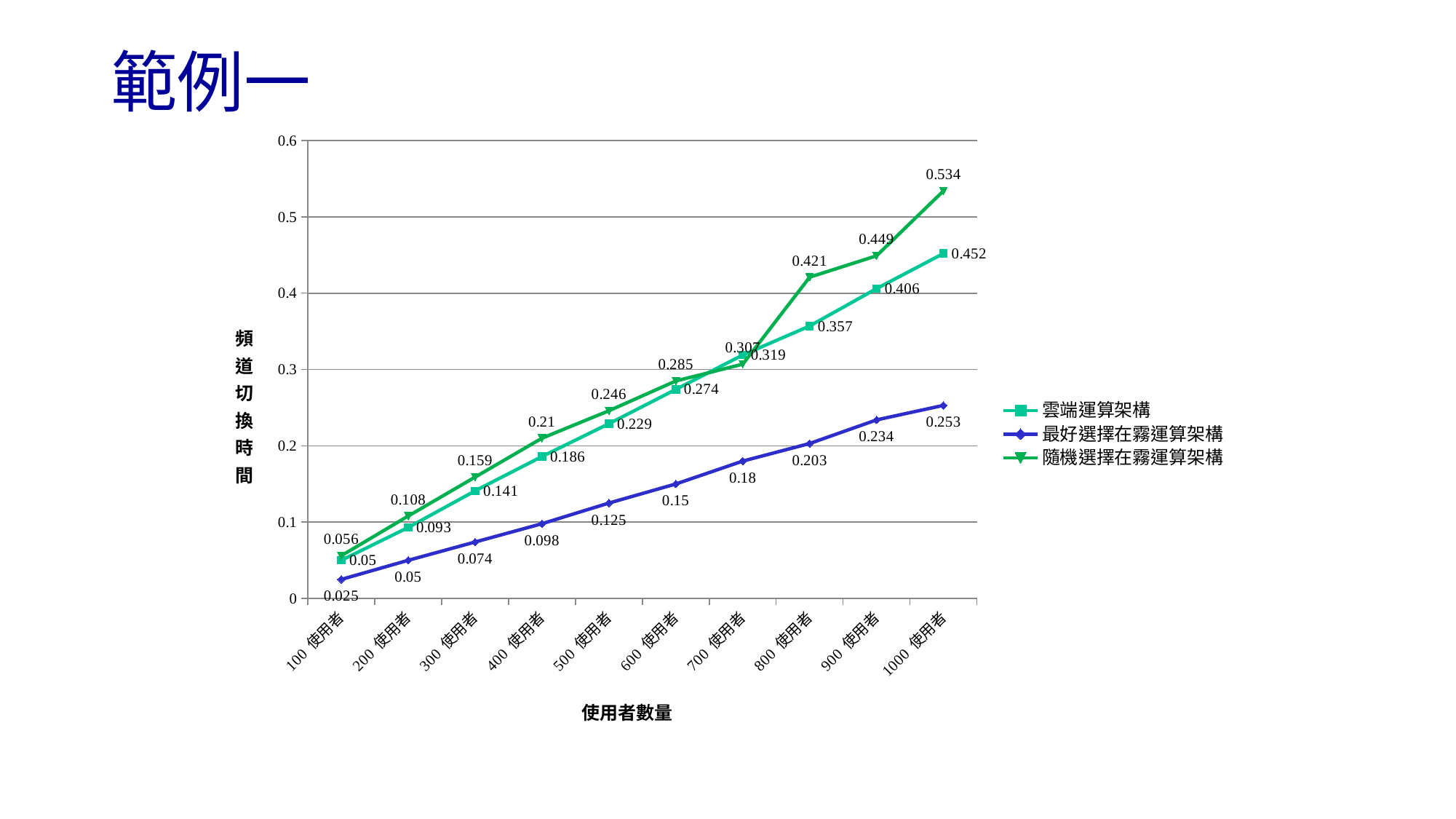

範例一

### Chart

| Category | 雲端運算架構 | 最好選擇在霧運算架構 | 隨機選擇在霧運算架構 |
|---|---|---|---|
| 100 使用者 | 0.05 | 0.025 | 0.056 |
| 200 使用者 | 0.093 | 0.05 | 0.108 |
| 300 使用者 | 0.141 | 0.074 | 0.159 |
| 400 使用者 | 0.186 | 0.098 | 0.21 |
| 500 使用者 | 0.229 | 0.125 | 0.246 |
| 600 使用者 | 0.274 | 0.15 | 0.285 |
| 700 使用者 | 0.319 | 0.18 | 0.307 |
| 800 使用者 | 0.357 | 0.203 | 0.421 |
| 900 使用者 | 0.406 | 0.234 | 0.449 |
| 1000 使用者 | 0.452 | 0.253 | 0.534 |